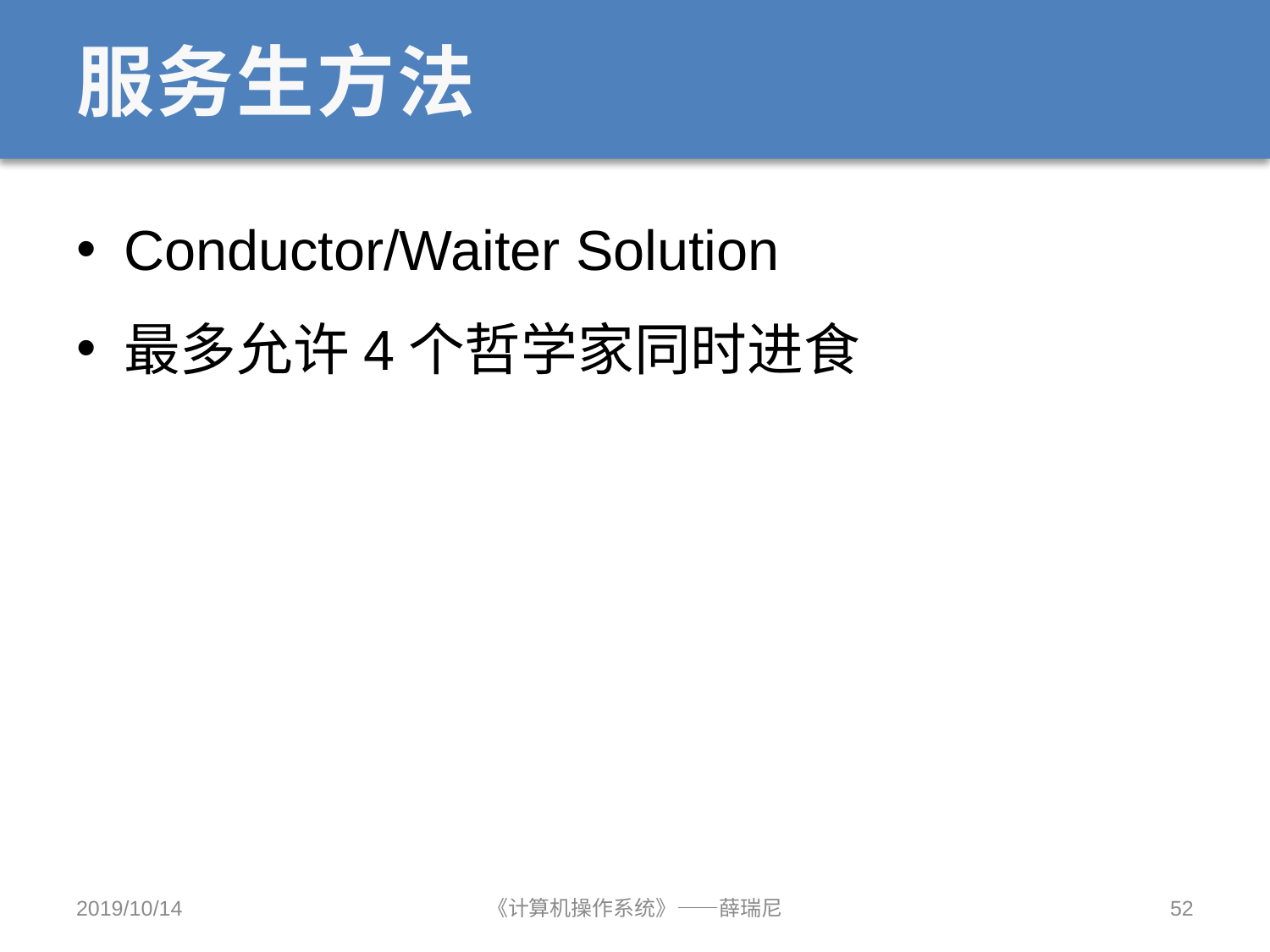

# 服务生方法
Conductor/Waiter Solution
最多允许4个哲学家同时进食
2019/10/14
《计算机操作系统》——薛瑞尼
52